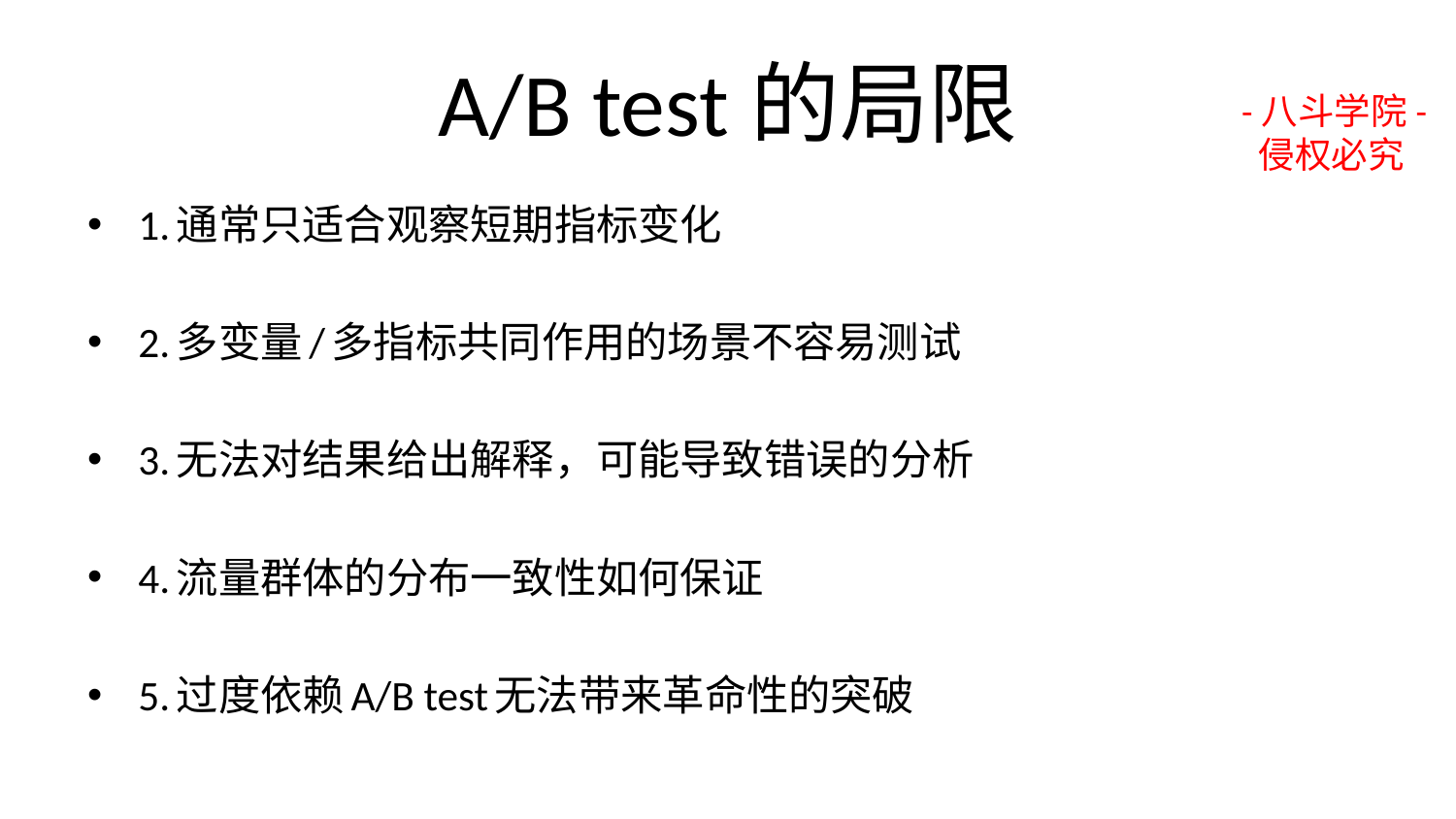

# A/B test的局限
-八斗学院-
 侵权必究
1.通常只适合观察短期指标变化

2.多变量/多指标共同作用的场景不容易测试

3.无法对结果给出解释，可能导致错误的分析

4.流量群体的分布一致性如何保证

5.过度依赖A/B test无法带来革命性的突破